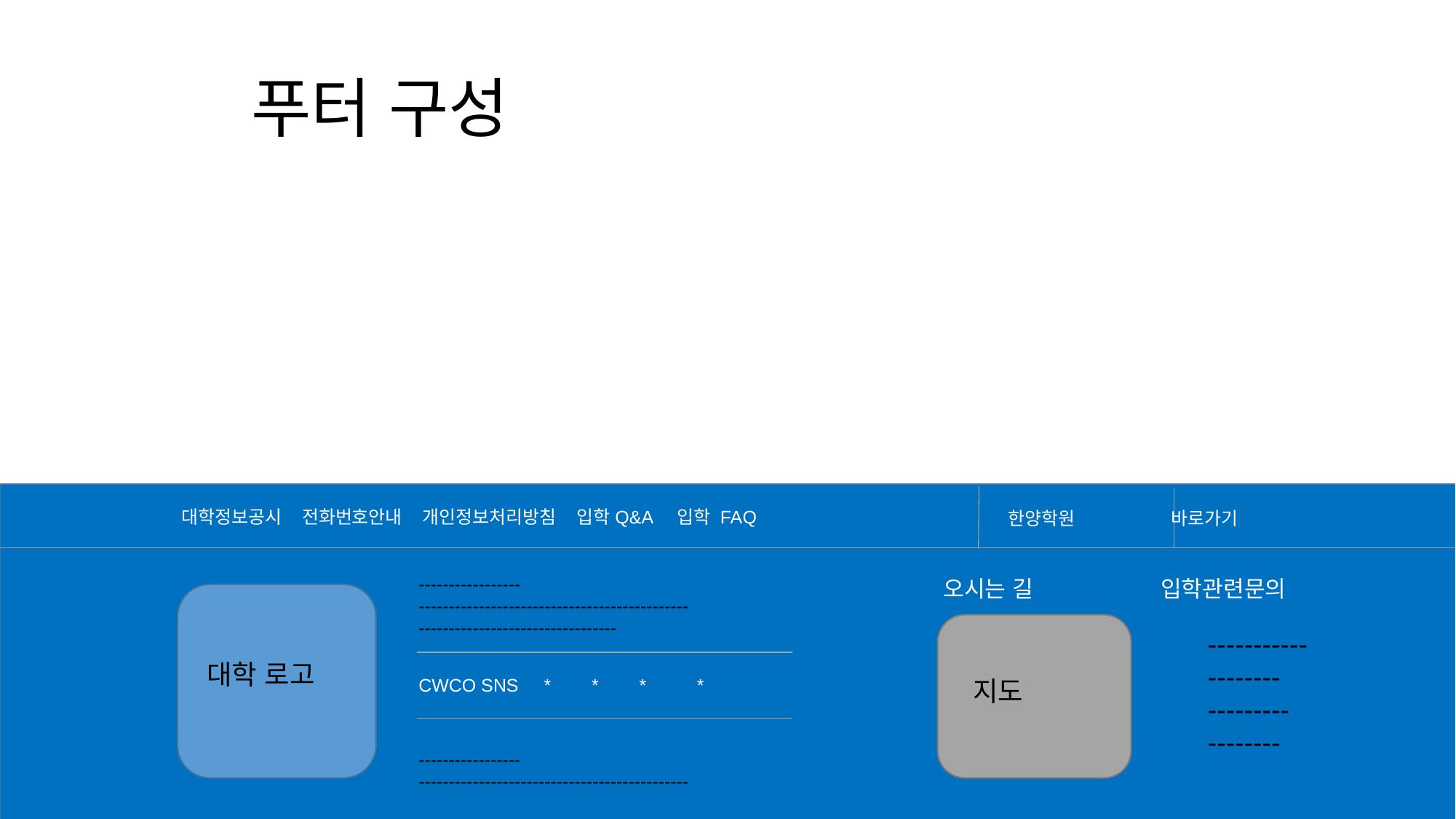

푸터 구성

대학정보공시    전화번호안내    개인정보처리방침    입학Q&A    입학 FAQ
      한양학원                   바로가기
-----------------
---------------------------------------------
---------------------------------
오시는 길                    입학관련문의

-----------
--------
---------
--------
대학 로고
CWCO SNS     *        *        *          *
지도
-----------------
---------------------------------------------